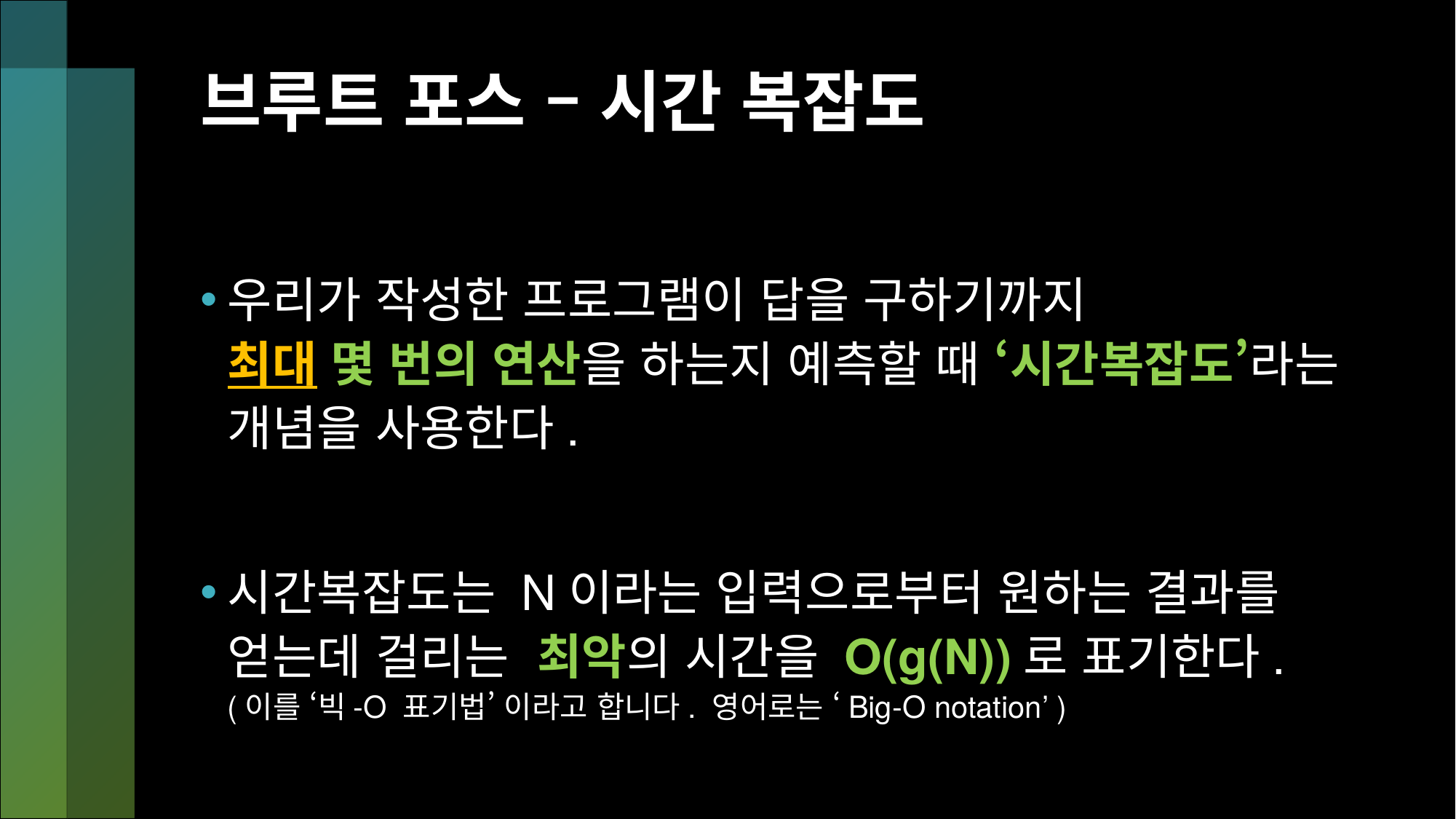

# 브루트 포스 – 시간 복잡도
우리가 작성한 프로그램이 답을 구하기까지
최대 몇 번의 연산을 하는지 예측할 때 ‘시간복잡도’라는 개념을 사용한다.

시간복잡도는 N이라는 입력으로부터 원하는 결과를 얻는데 걸리는  최악의 시간을 O(g(N))로 표기한다.
(이를 ‘빅-O 표기법’ 이라고 합니다. 영어로는 ‘Big-O notation’ )